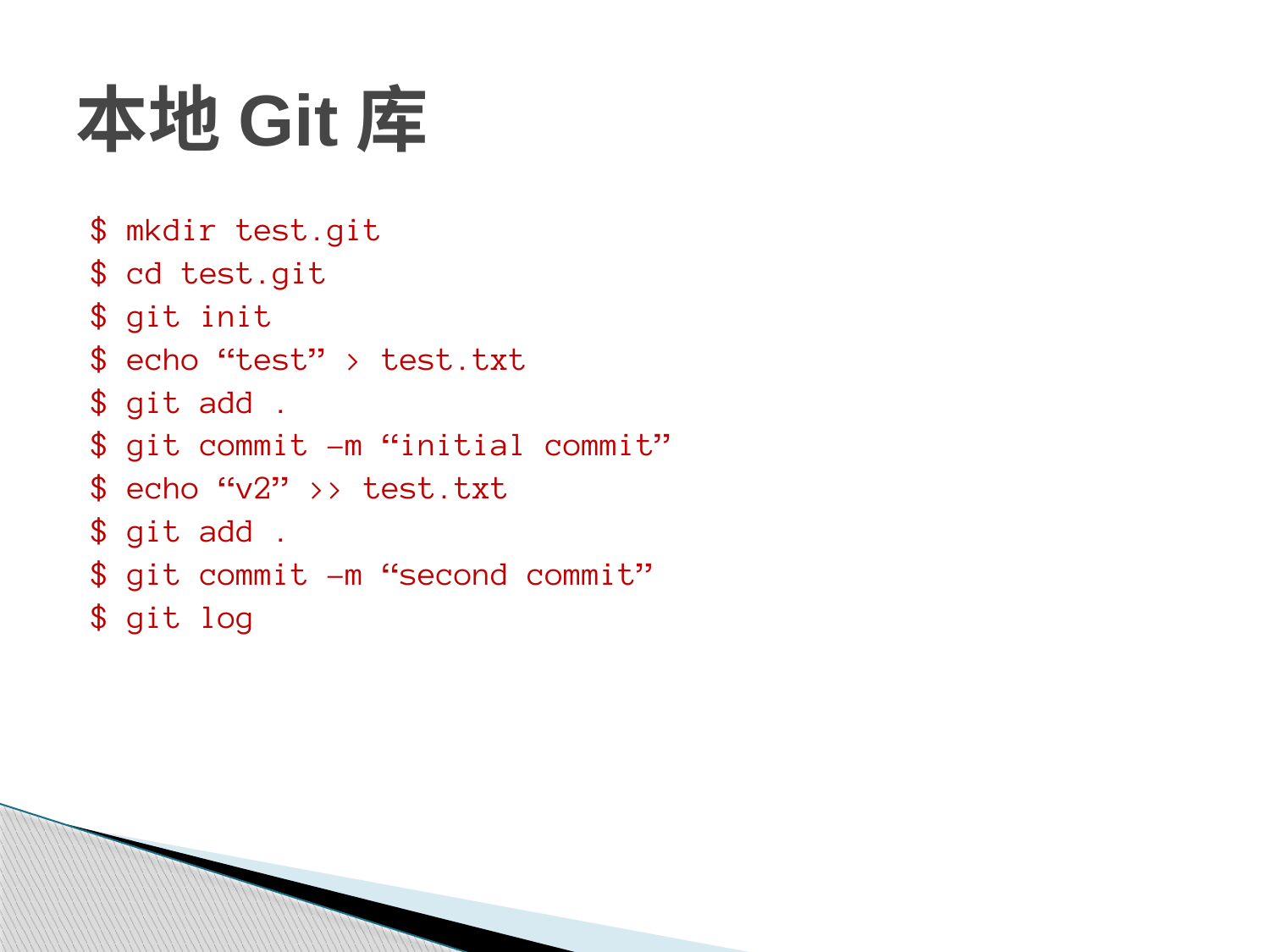

# 本地Git库
$ mkdir test.git
$ cd test.git
$ git init
$ echo “test” > test.txt
$ git add .
$ git commit –m “initial commit”
$ echo “v2” >> test.txt
$ git add .
$ git commit –m “second commit”
$ git log